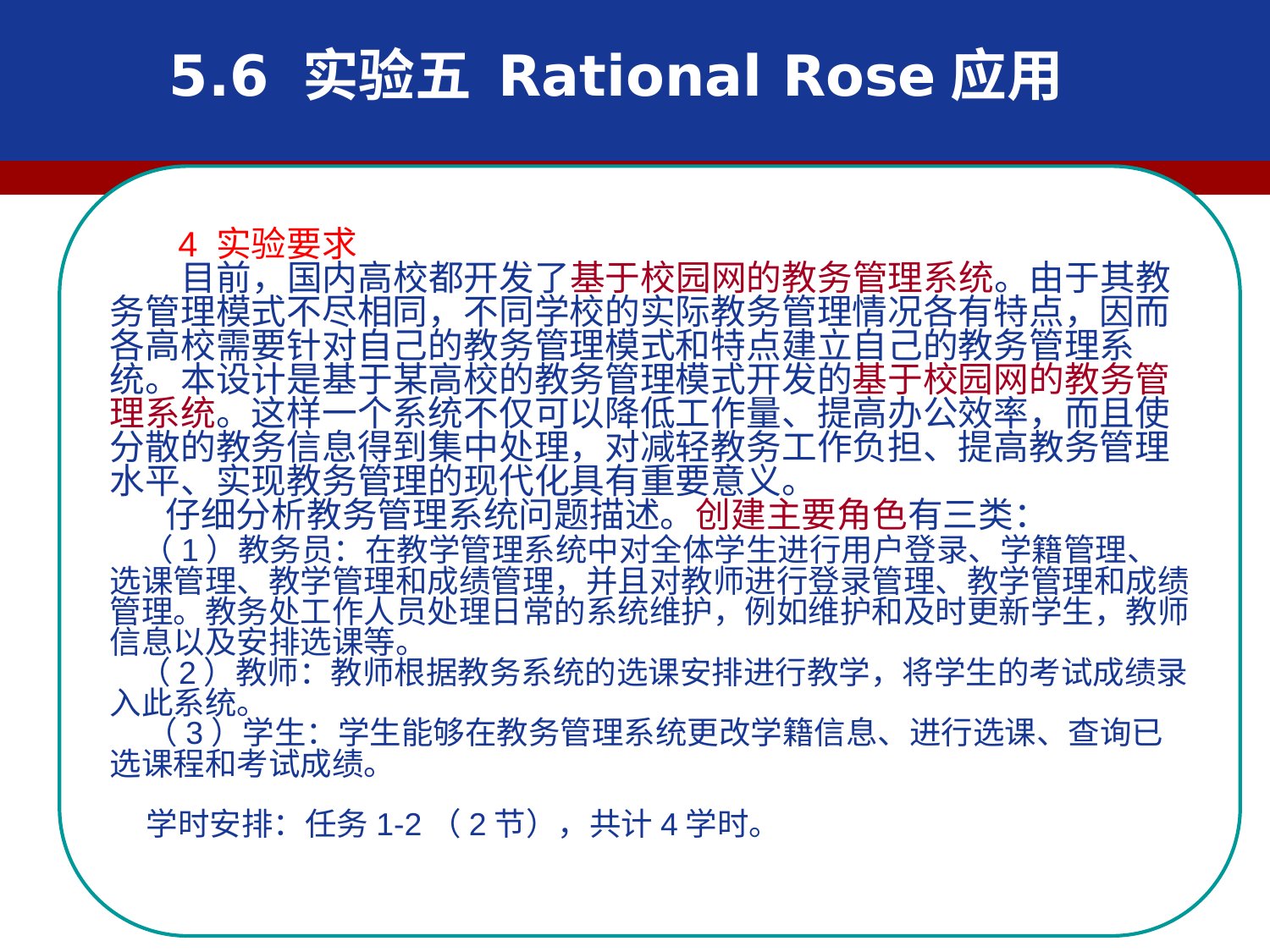

5.6 实验五 Rational Rose应用

       4 实验要求
        目前，国内高校都开发了基于校园网的教务管理系统。由于其教务管理模式不尽相同，不同学校的实际教务管理情况各有特点，因而各高校需要针对自己的教务管理模式和特点建立自己的教务管理系统。本设计是基于某高校的教务管理模式开发的基于校园网的教务管理系统。这样一个系统不仅可以降低工作量、提高办公效率，而且使分散的教务信息得到集中处理，对减轻教务工作负担、提高教务管理水平、实现教务管理的现代化具有重要意义。
      仔细分析教务管理系统问题描述。创建主要角色有三类：
   （1）教务员：在教学管理系统中对全体学生进行用户登录、学籍管理、选课管理、教学管理和成绩管理，并且对教师进行登录管理、教学管理和成绩管理。教务处工作人员处理日常的系统维护，例如维护和及时更新学生，教师信息以及安排选课等。
   （2）教师：教师根据教务系统的选课安排进行教学，将学生的考试成绩录入此系统。
    （3）学生：学生能够在教务管理系统更改学籍信息、进行选课、查询已选课程和考试成绩。

    学时安排：任务1-2（2节），共计4学时。